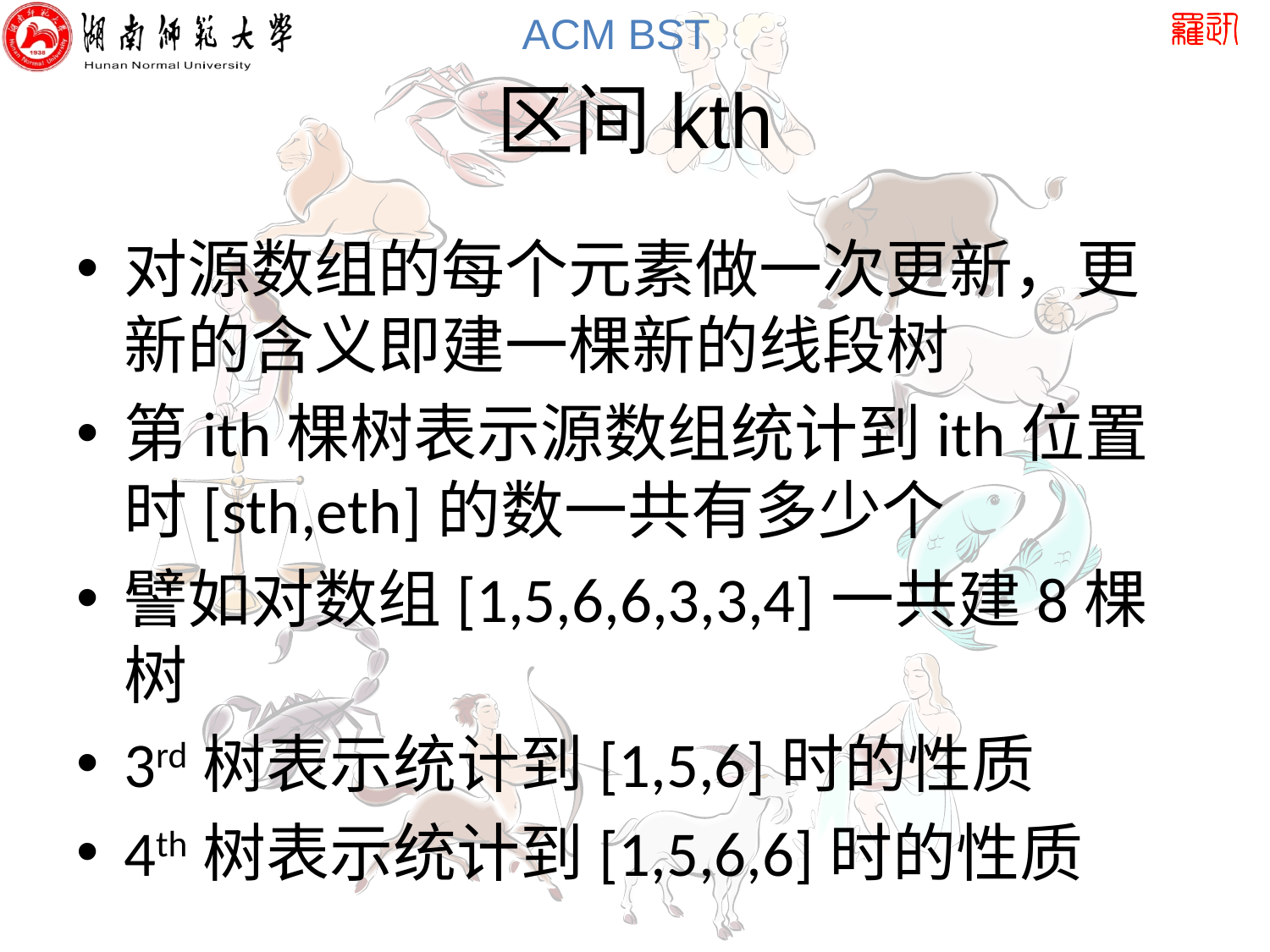

# 区间kth
对源数组的每个元素做一次更新，更新的含义即建一棵新的线段树
第ith棵树表示源数组统计到ith位置时[sth,eth]的数一共有多少个
譬如对数组[1,5,6,6,3,3,4]一共建8棵树
3rd树表示统计到[1,5,6]时的性质
4th树表示统计到[1,5,6,6]时的性质